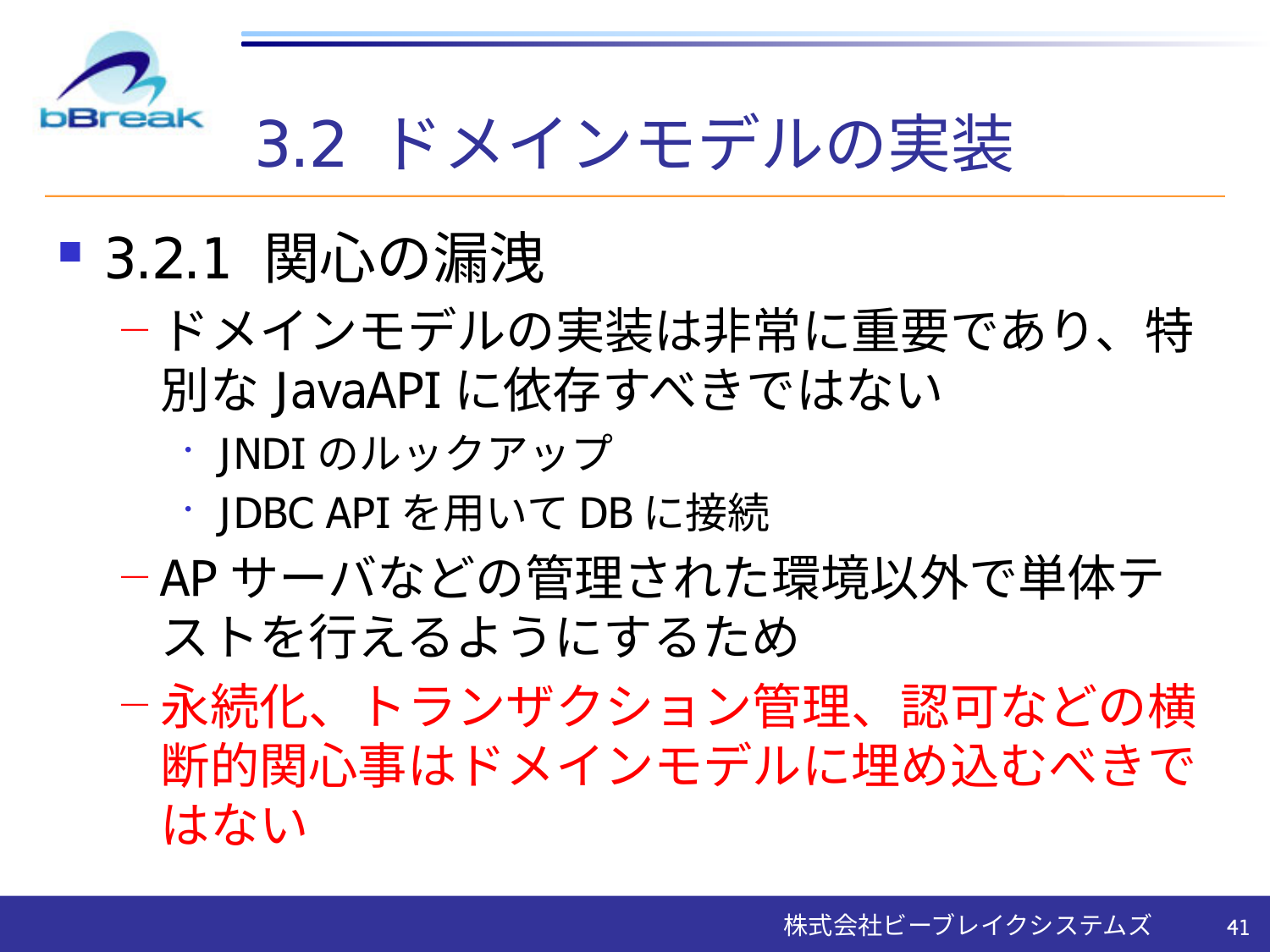

# 3.2 ドメインモデルの実装
3.2.1 関心の漏洩
ドメインモデルの実装は非常に重要であり、特別なJavaAPIに依存すべきではない
JNDIのルックアップ
JDBC APIを用いてDBに接続
APサーバなどの管理された環境以外で単体テストを行えるようにするため
永続化、トランザクション管理、認可などの横断的関心事はドメインモデルに埋め込むべきではない